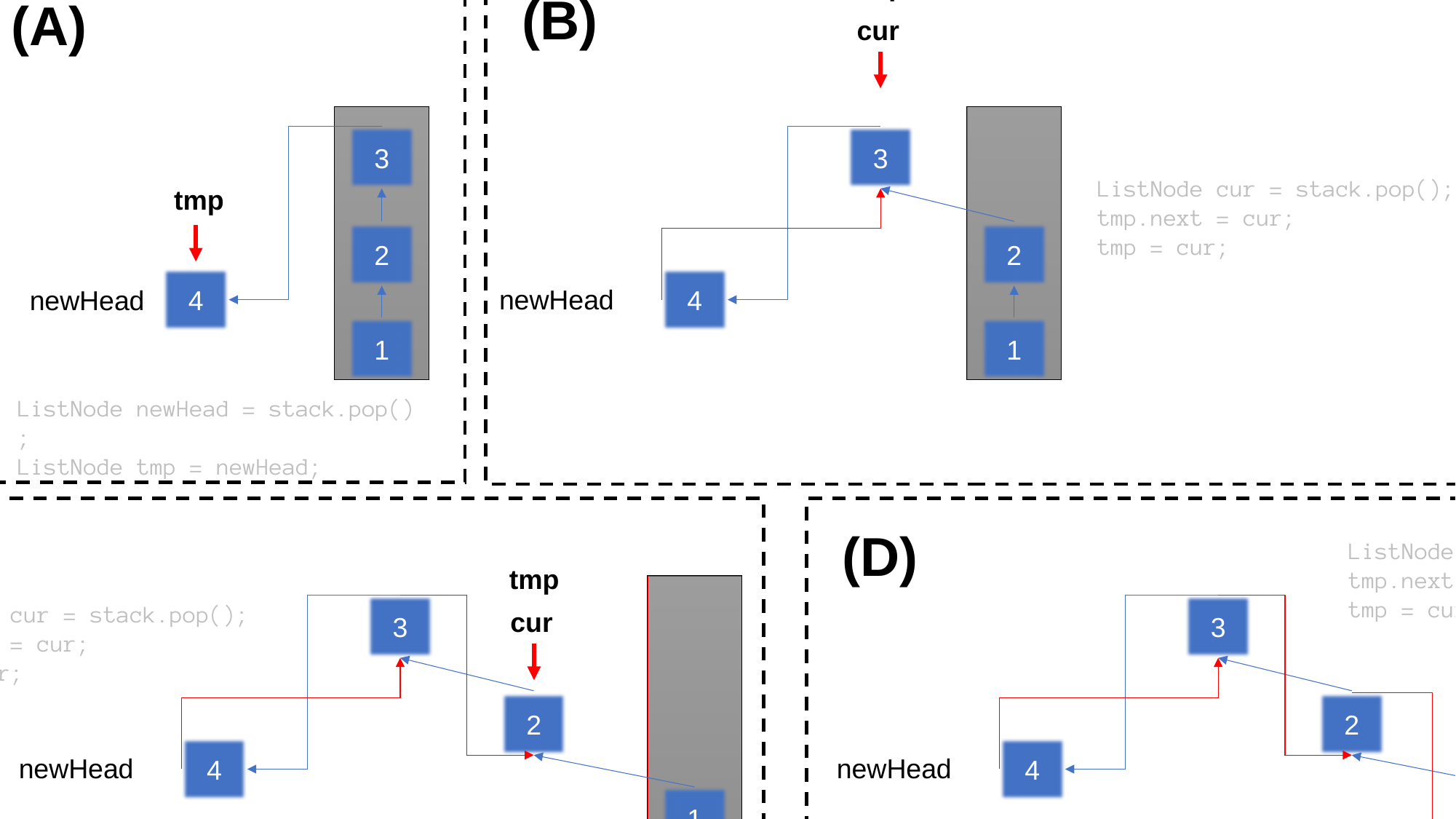

tmp
(B)
(A)
cur

3
3
ListNode cur = stack.pop();
tmp.next = cur;
tmp = cur;
tmp
2
2
4
4
newHead
newHead
1
1
ListNode newHead = stack.pop();
ListNode tmp = newHead;

(C)
(D)
ListNode cur = stack.pop();
tmp.next = cur;
tmp = cur;
tmp

空
ListNode cur = stack.pop();
tmp.next = cur;
tmp = cur;
3
3
cur
tmp
2
2
cur
4
4
newHead
newHead
1
1

空
3
tmp.next = null;
需要将末尾处的next指向null
否则单链表将构成一个环
Leetcod报错：Error - Found cycle in the ListNode
null
2
4
newHead
1
(E)